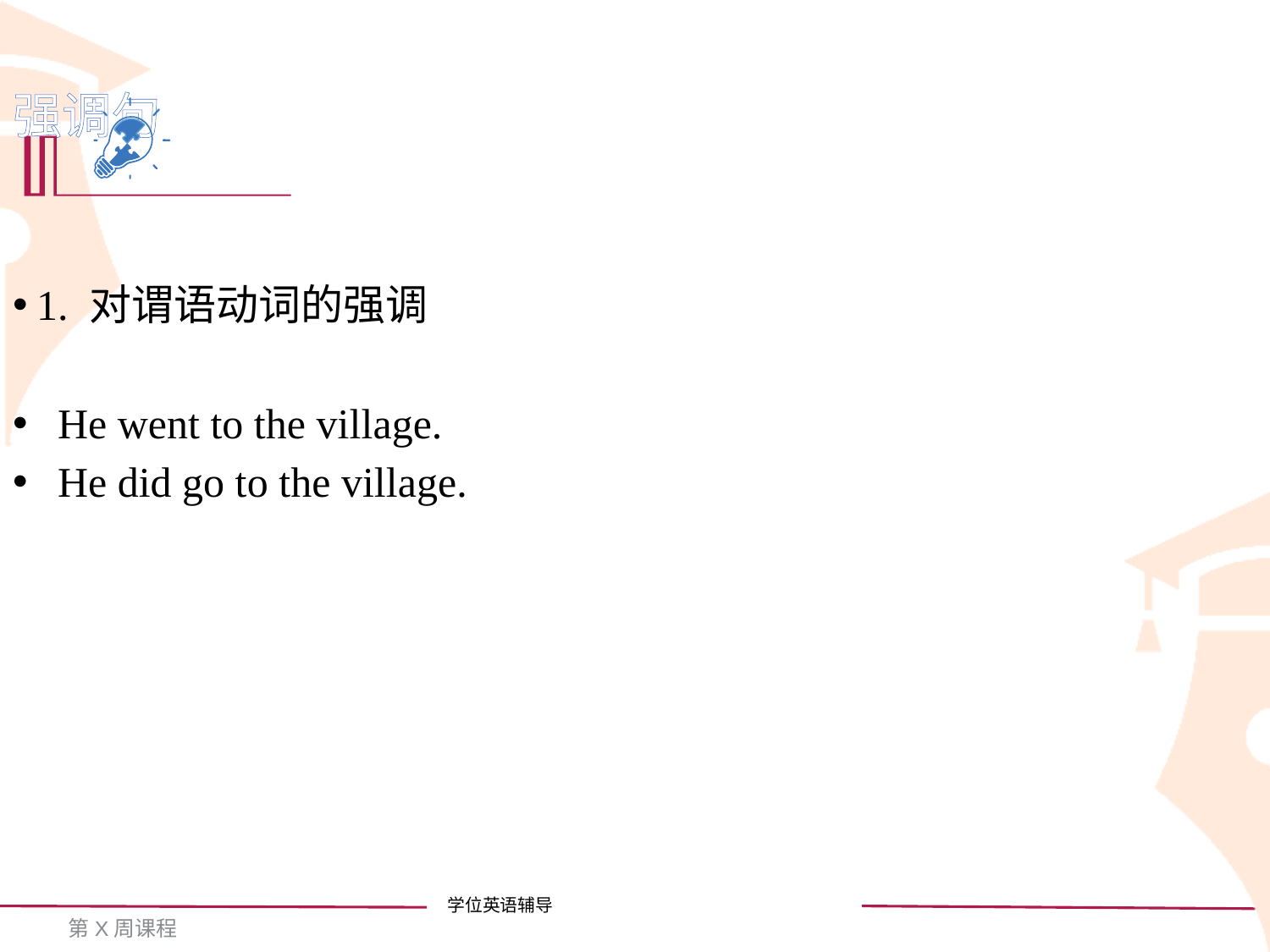

强调句

1. 对谓语动词的强调

  He went to the village.
  He did go to the village.